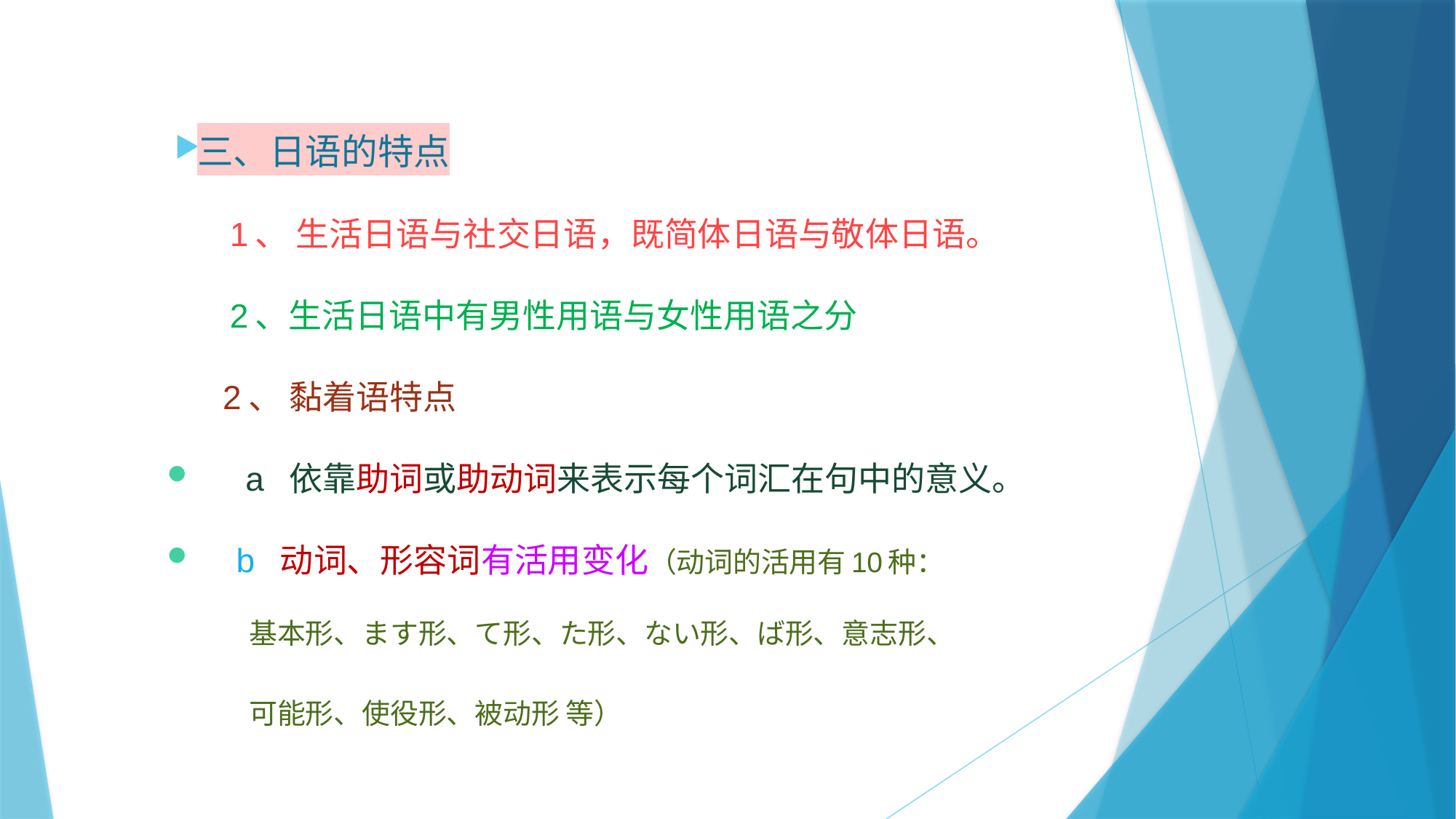

三、日语的特点
          1、 生活日语与社交日语，既简体日语与敬体日语。
          2、生活日语中有男性用语与女性用语之分
      2、 黏着语特点
      a  依靠助词或助动词来表示每个词汇在句中的意义。
     b  动词、形容词有活用变化（动词的活用有10种：
            基本形、ます形、て形、た形、ない形、ば形、意志形、
            可能形、使役形、被动形 等）